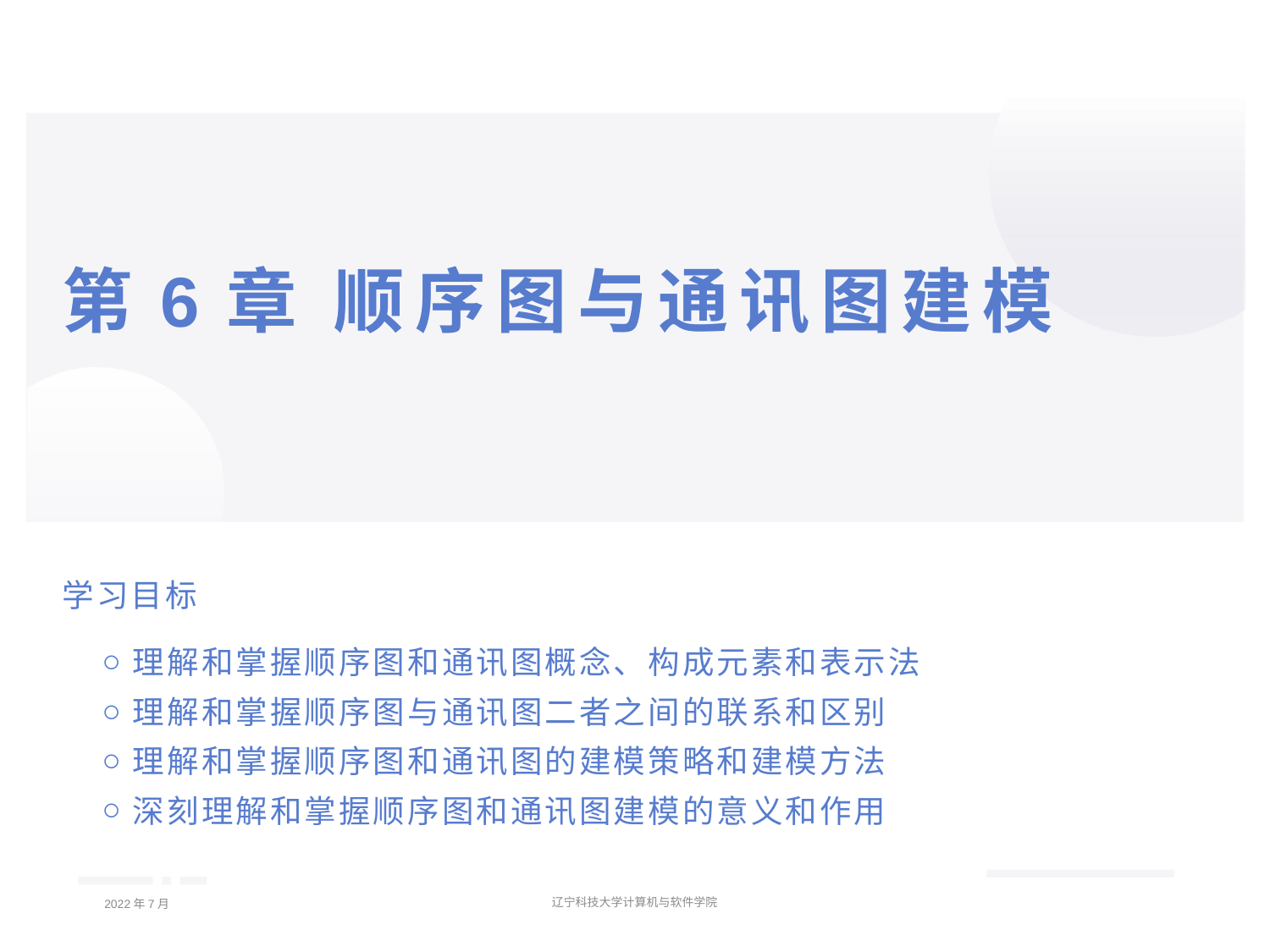

# 第6章 顺序图与通讯图建模
学习目标
理解和掌握顺序图和通讯图概念、构成元素和表示法
理解和掌握顺序图与通讯图二者之间的联系和区别
理解和掌握顺序图和通讯图的建模策略和建模方法
深刻理解和掌握顺序图和通讯图建模的意义和作用
2022年7月
辽宁科技大学计算机与软件学院
1